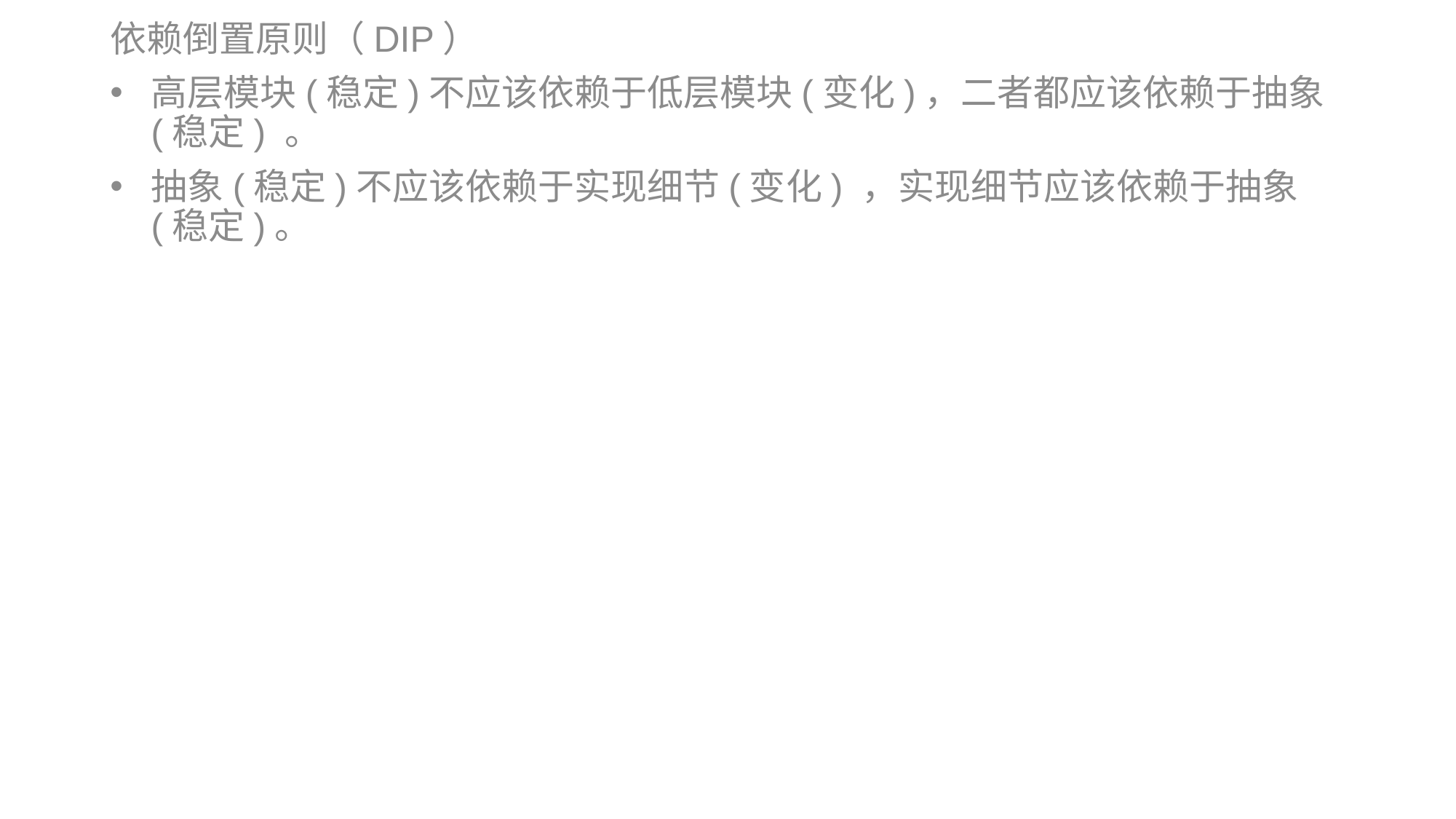

依赖倒置原则（DIP）
高层模块(稳定)不应该依赖于低层模块(变化)，二者都应该依赖于抽象(稳定) 。
抽象(稳定)不应该依赖于实现细节(变化) ，实现细节应该依赖于抽象(稳定)。